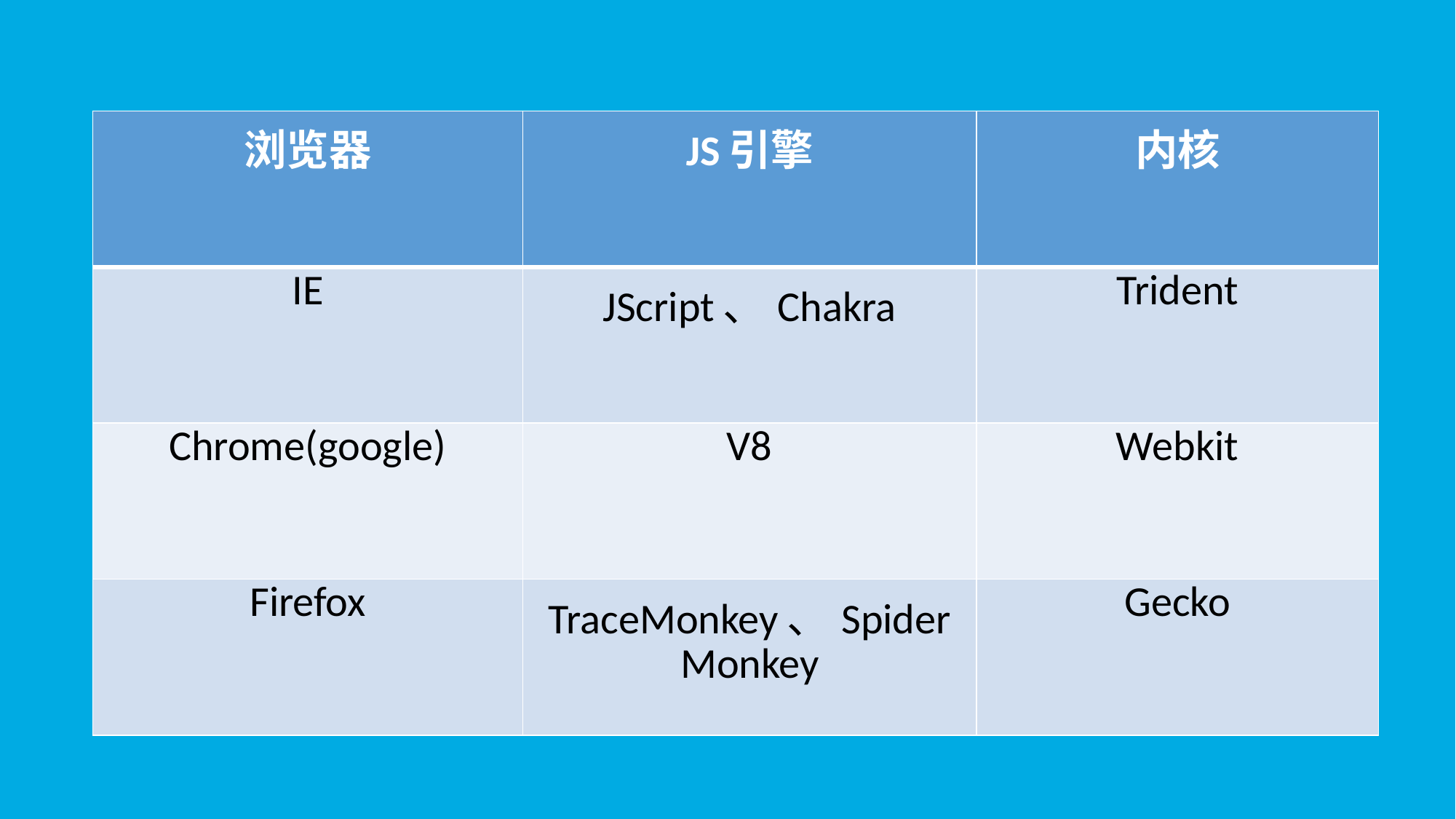

| 浏览器 | JS引擎 | 内核 |
| --- | --- | --- |
| IE | JScript、Chakra | Trident |
| Chrome(google) | V8 | Webkit |
| Firefox | TraceMonkey、SpiderMonkey | Gecko |